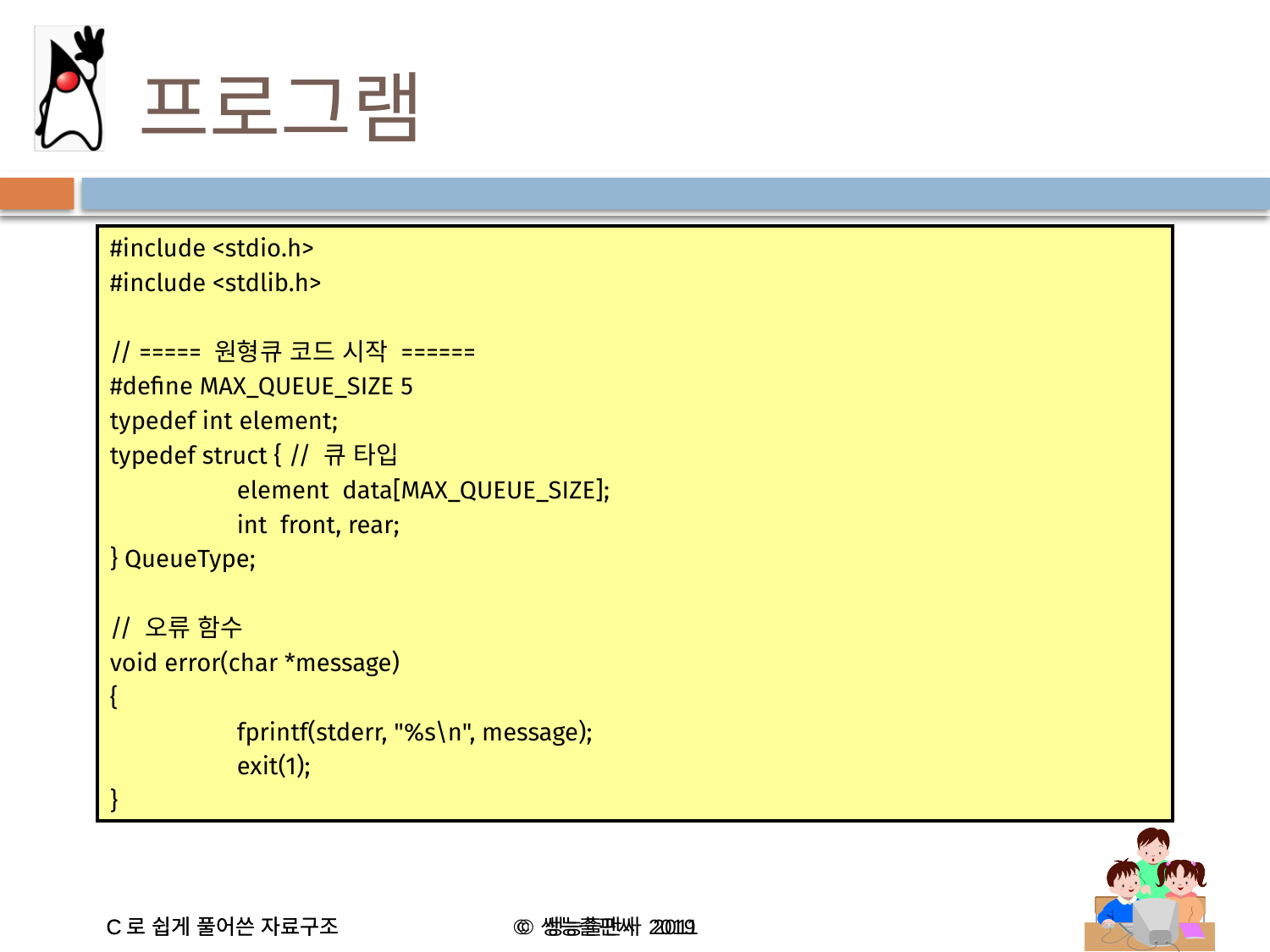

# 프로그램
#include <stdio.h>
#include <stdlib.h>

// ===== 원형큐 코드 시작 ======
#define MAX_QUEUE_SIZE 5
typedef int element;
typedef struct { // 큐 타입
	element  data[MAX_QUEUE_SIZE];
	int  front, rear;
} QueueType;

// 오류 함수
void error(char *message)
{
	fprintf(stderr, "%s\n", message);
	exit(1);
}